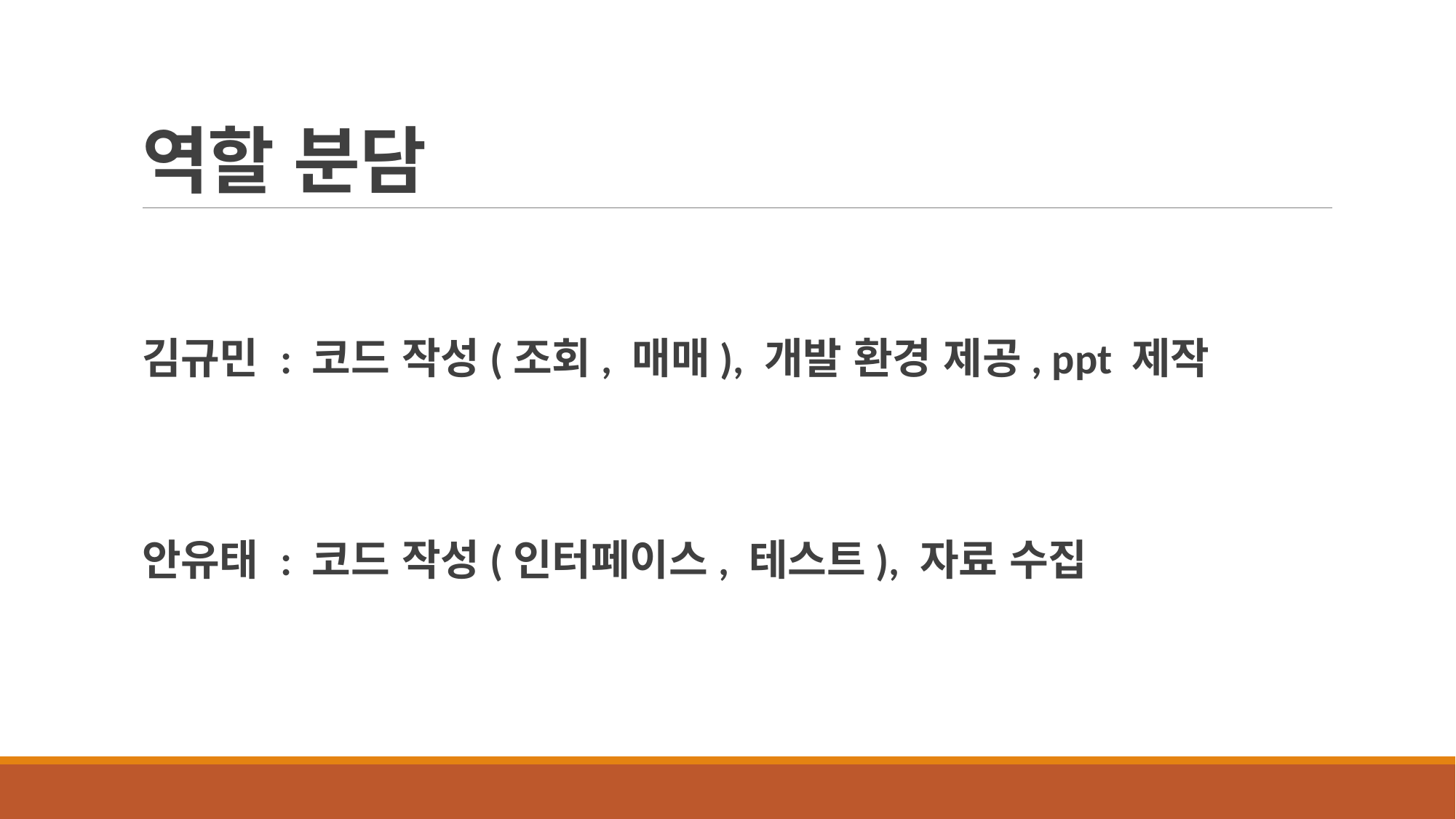

# 역할 분담

김규민 : 코드 작성(조회, 매매), 개발 환경 제공, ppt 제작

안유태 : 코드 작성(인터페이스, 테스트), 자료 수집